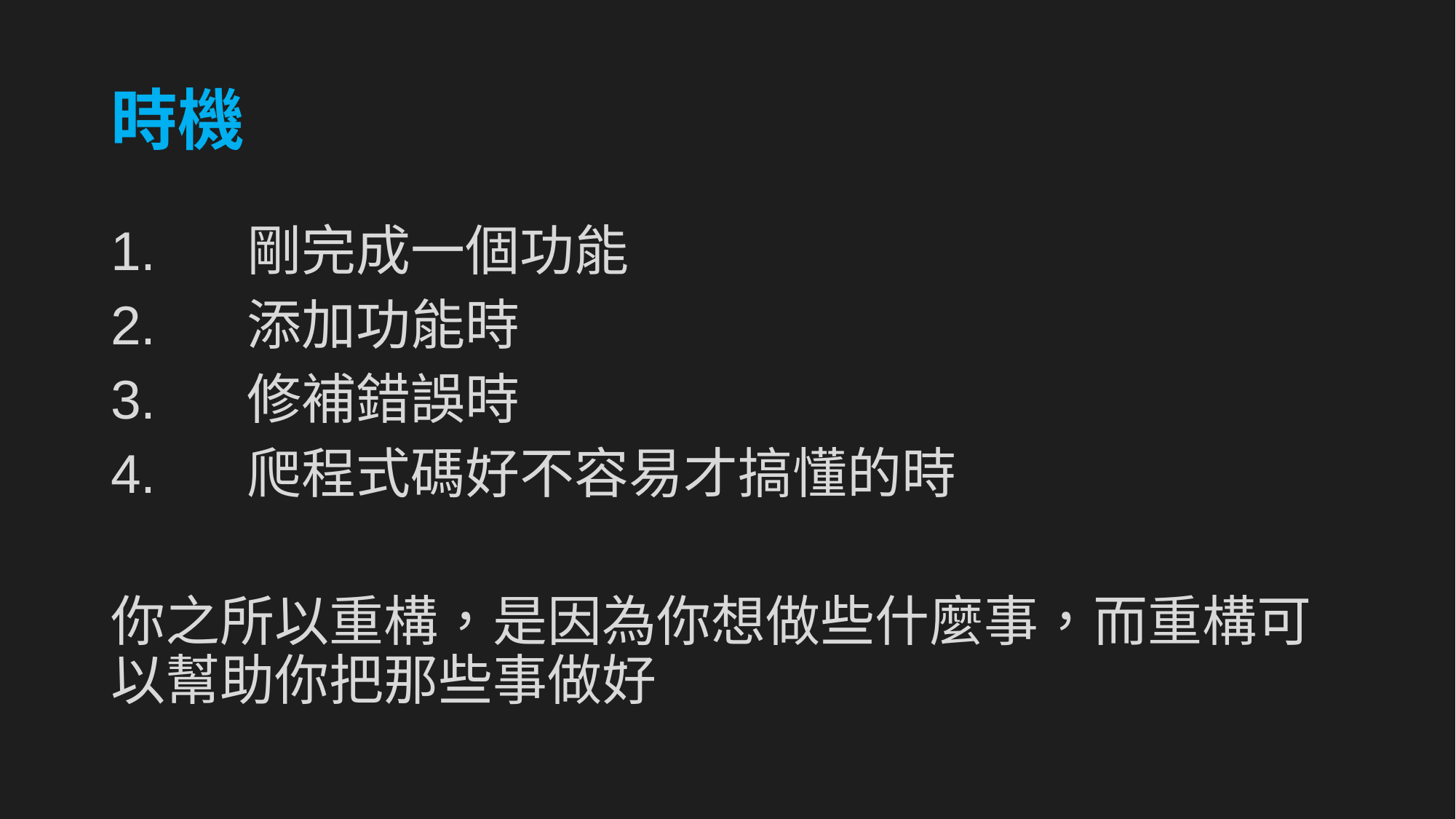

# 時機
剛完成一個功能
添加功能時
修補錯誤時
爬程式碼好不容易才搞懂的時

你之所以重構，是因為你想做些什麼事，而重構可以幫助你把那些事做好